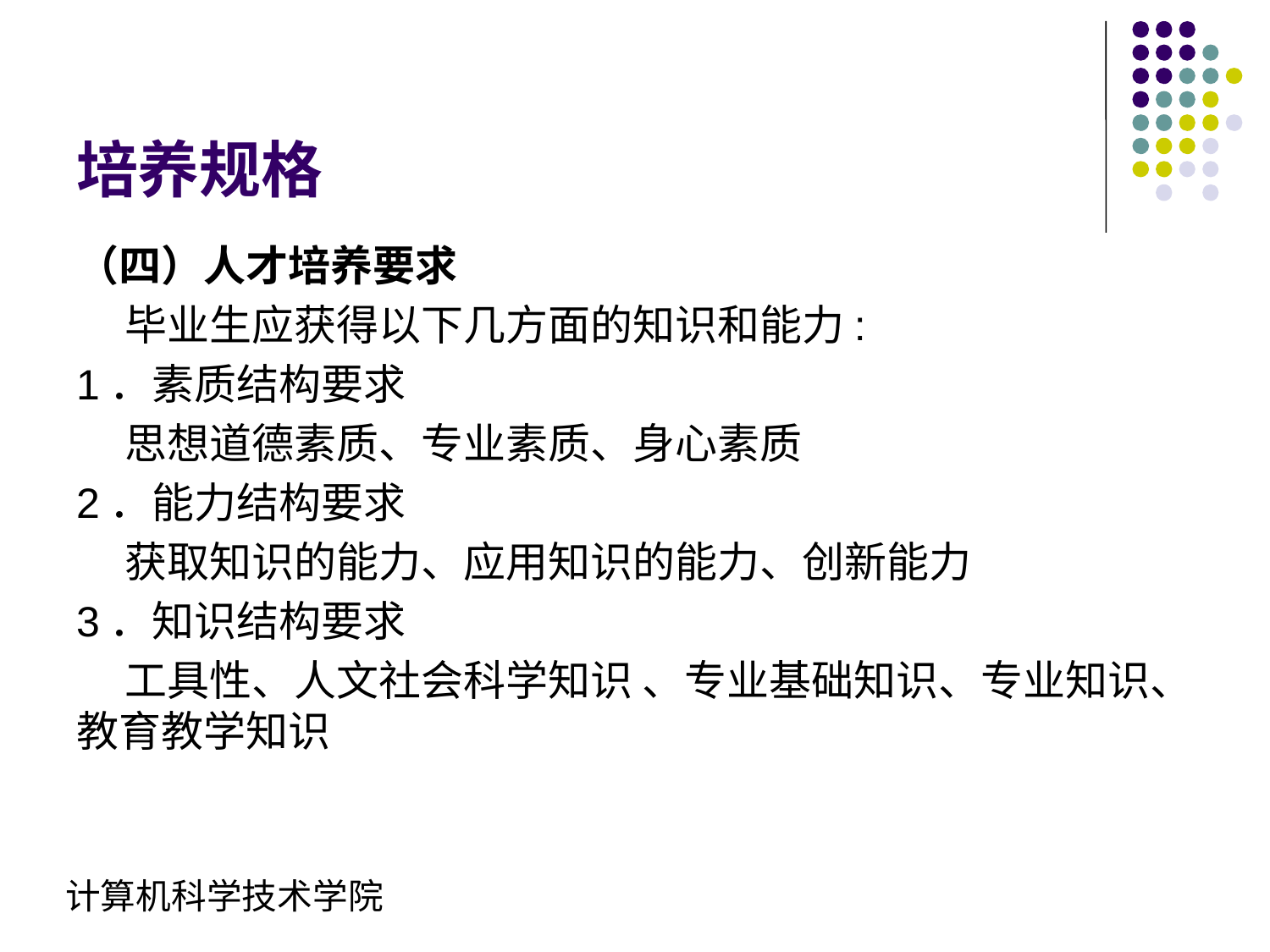

# 培养规格
（四）人才培养要求
    毕业生应获得以下几方面的知识和能力:
1．素质结构要求
    思想道德素质、专业素质、身心素质
2．能力结构要求
    获取知识的能力、应用知识的能力、创新能力
3．知识结构要求
    工具性、人文社会科学知识 、专业基础知识、专业知识、教育教学知识